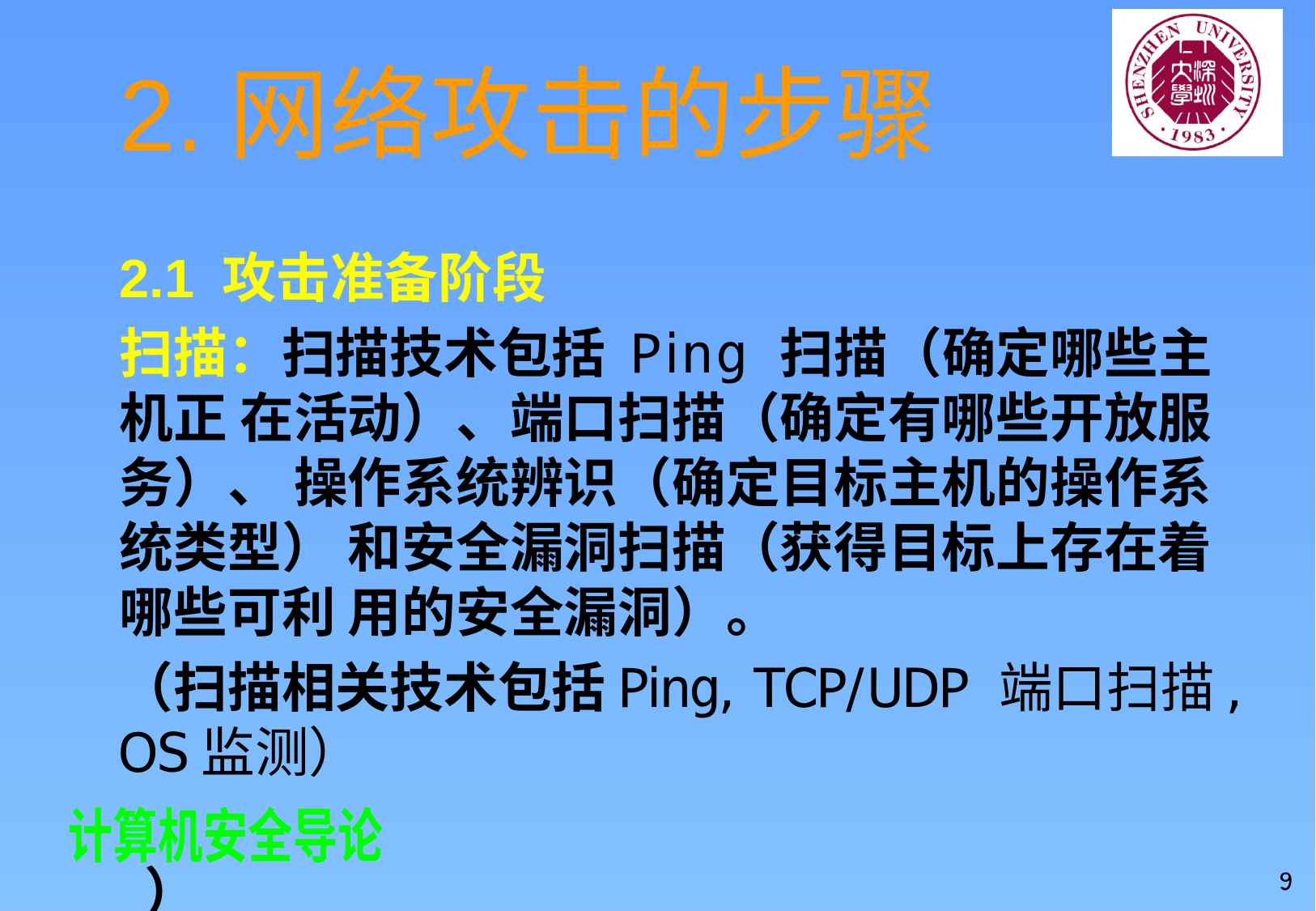

# 2.网络攻击的步骤
2.1 攻击准备阶段
扫描：扫描技术包括 Ping 扫描（确定哪些主机正 在活动）、端口扫描（确定有哪些开放服务）、 操作系统辨识（确定目标主机的操作系统类型） 和安全漏洞扫描（获得目标上存在着哪些可利 用的安全漏洞）。
（扫描相关技术包括Ping, TCP/UDP 端口扫描, OS监测）
 ）
9